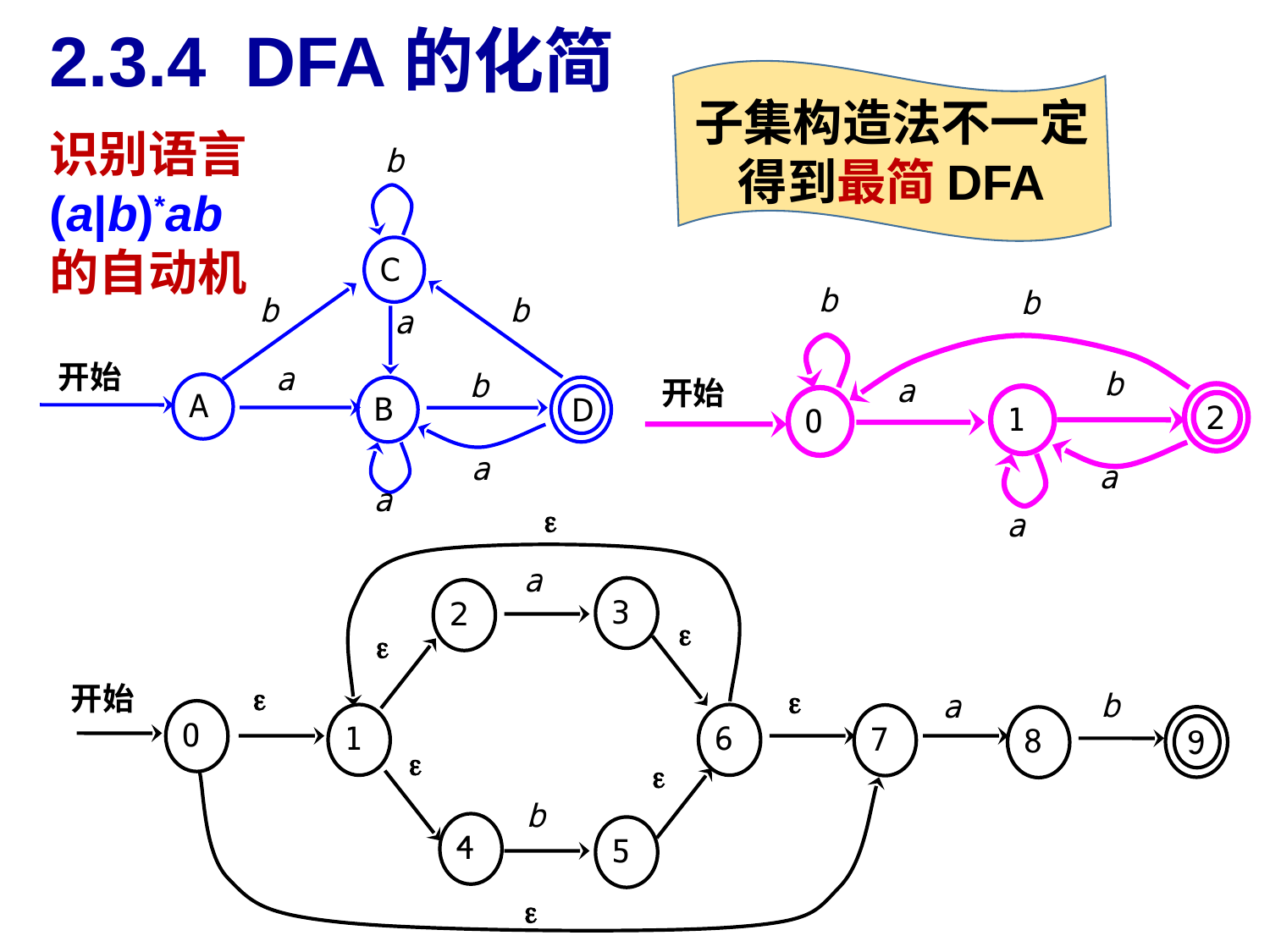

2.3.4  DFA的化简
子集构造法不一定得到最简DFA
识别语言
(a|b)*ab
的自动机
b

C

b
b
a

开始
a
b
A
B

D

a
a
b
b

b
a
开始

2
1
0

a

a
ε

a
3
2
ε

ε

ε
开始
ε
b
a
0
1
6
7

9
8

ε
ε

b
4
5

ε